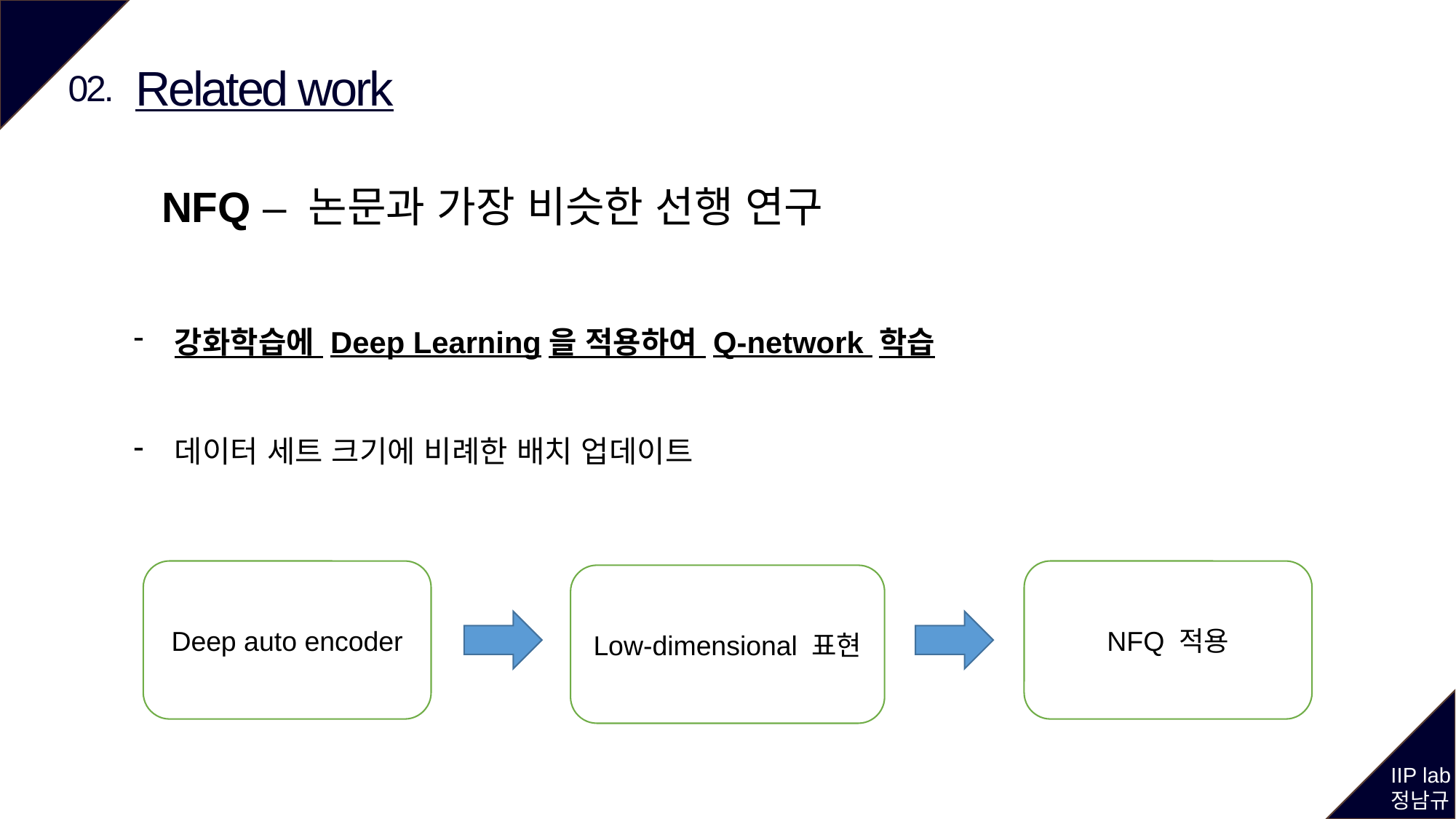

Related work
02.
NFQ – 논문과 가장 비슷한 선행 연구
강화학습에 Deep Learning을 적용하여 Q-network 학습

데이터 세트 크기에 비례한 배치 업데이트
NFQ 적용
Deep auto encoder
Low-dimensional 표현

IIP lab
정남규